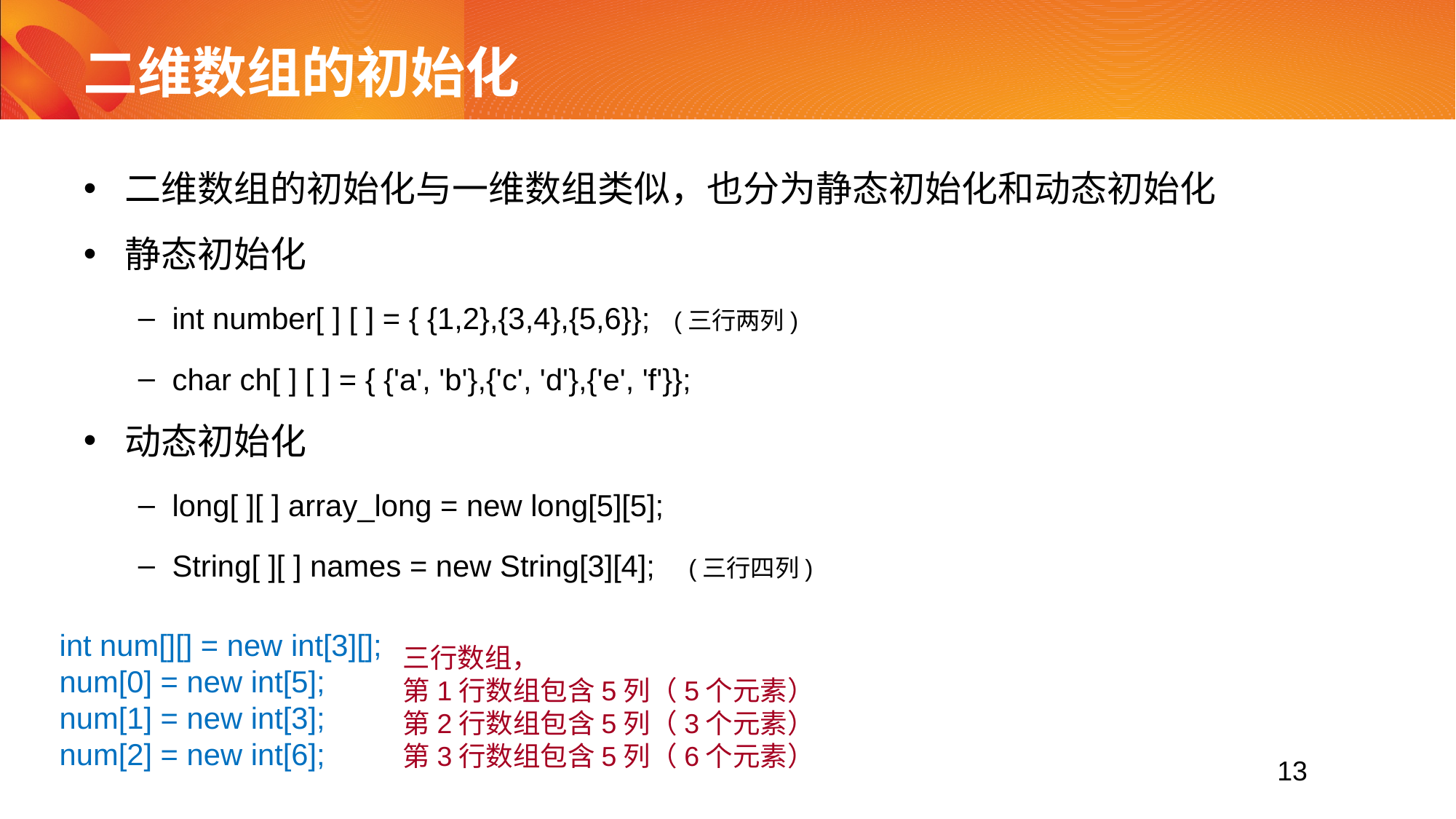

# 二维数组的初始化
二维数组的初始化与一维数组类似，也分为静态初始化和动态初始化
静态初始化
int number[ ] [ ] = { {1,2},{3,4},{5,6}};   (三行两列)
char ch[ ] [ ] = { {'a', 'b'},{'c', 'd'},{'e', 'f'}};
动态初始化
long[ ][ ] array_long = new long[5][5];
String[ ][ ] names = new String[3][4];    (三行四列)
int num[][] = new int[3][];
num[0] = new int[5];
num[1] = new int[3];
num[2] = new int[6];
三行数组，
第1行数组包含5列（5个元素）
第2行数组包含5列（3个元素）
第3行数组包含5列（6个元素）